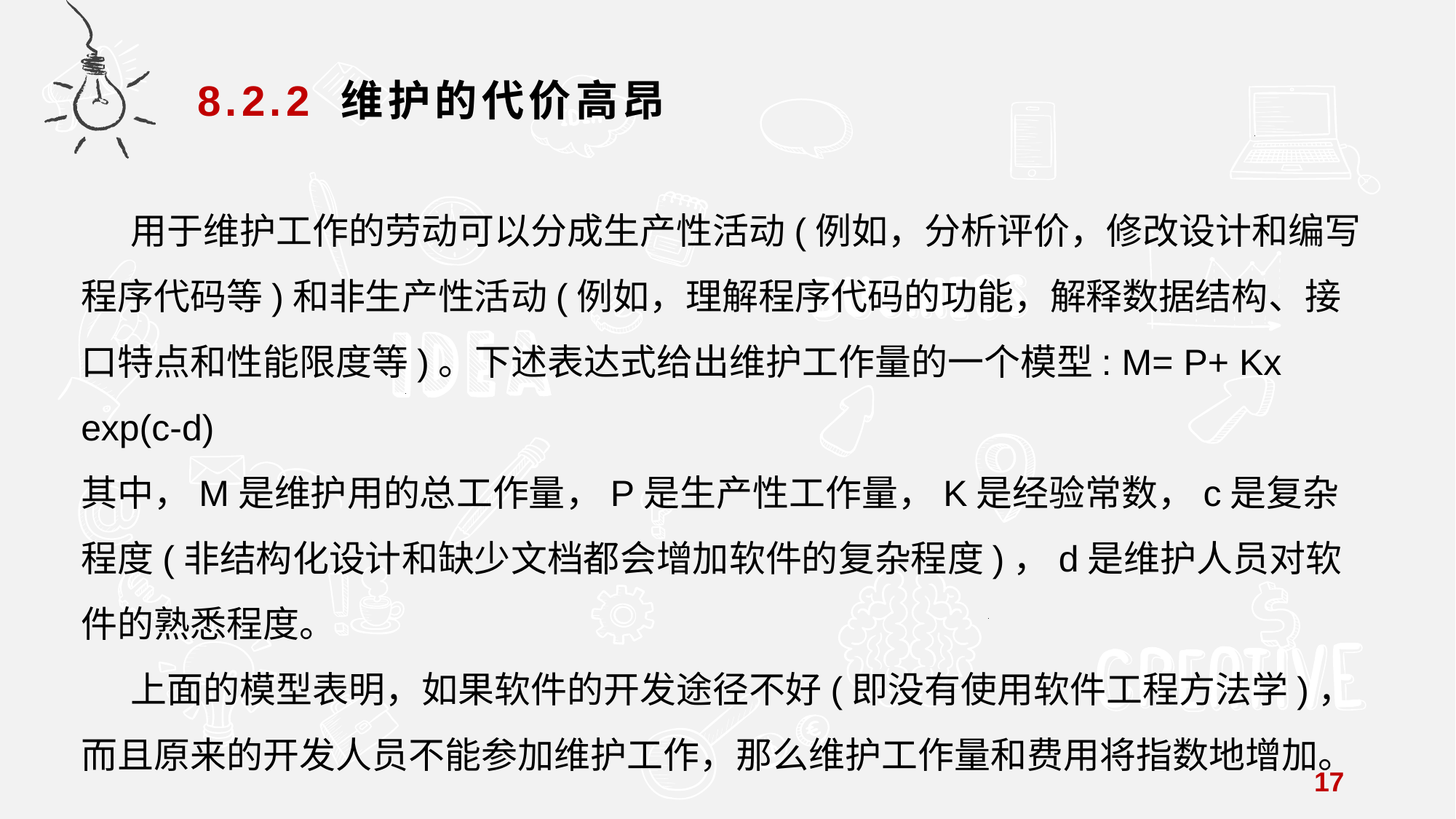

8.2.2 维护的代价高昂
     用于维护工作的劳动可以分成生产性活动(例如，分析评价，修改设计和编写程序代码等)和非生产性活动(例如，理解程序代码的功能，解释数据结构、接口特点和性能限度等)。下述表达式给出维护工作量的一个模型: M= P+ Kx exp(c-d)
其中，M是维护用的总工作量，P是生产性工作量，K是经验常数，c是复杂程度(非结构化设计和缺少文档都会增加软件的复杂程度)，d是维护人员对软件的熟悉程度。
     上面的模型表明，如果软件的开发途径不好(即没有使用软件工程方法学)，而且原来的开发人员不能参加维护工作，那么维护工作量和费用将指数地增加。
17